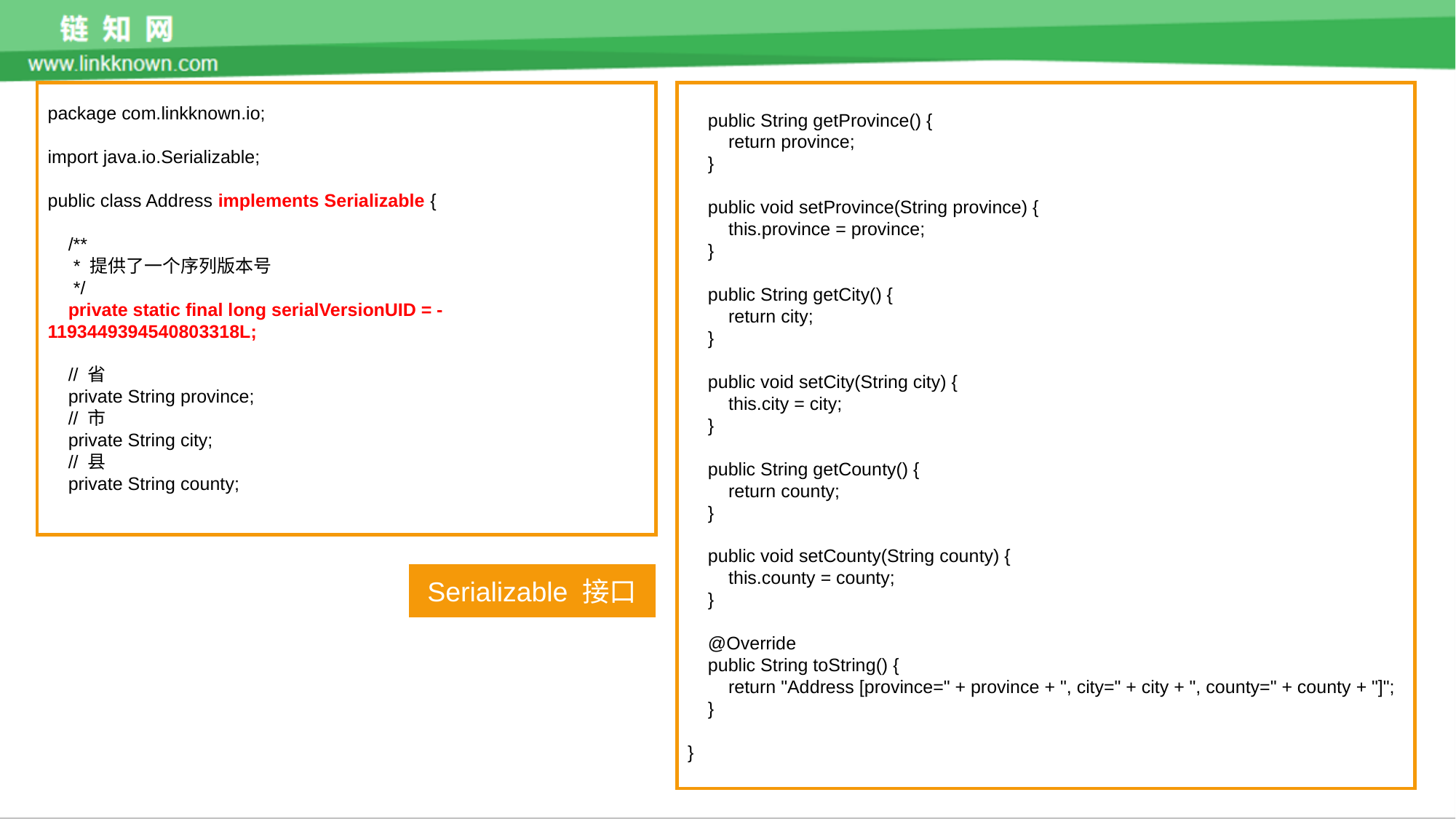

package com.linkknown.io;

import java.io.Serializable;

public class Address implements Serializable {

    /**
     * 提供了一个序列版本号
     */
    private static final long serialVersionUID = -1193449394540803318L;

    // 省
    private String province;
    // 市
    private String city;
    // 县
    private String county;

    public String getProvince() {
        return province;
    }

    public void setProvince(String province) {
        this.province = province;
    }

    public String getCity() {
        return city;
    }

    public void setCity(String city) {
        this.city = city;
    }

    public String getCounty() {
        return county;
    }

    public void setCounty(String county) {
        this.county = county;
    }

    @Override
    public String toString() {
        return "Address [province=" + province + ", city=" + city + ", county=" + county + "]";
    }

}
Serializable 接口